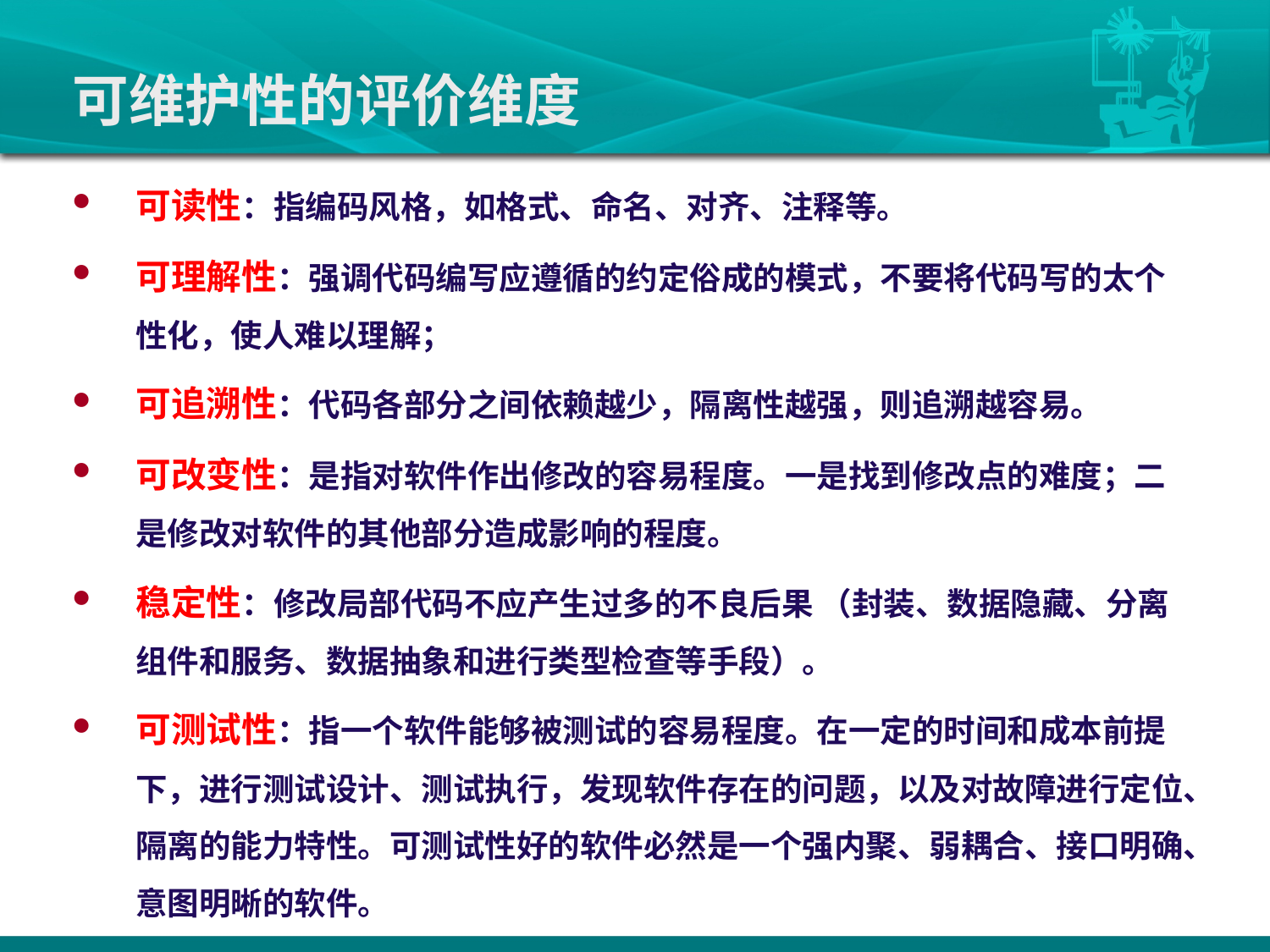

# 可维护性的评价维度
可读性：指编码风格，如格式、命名、对齐、注释等。
可理解性：强调代码编写应遵循的约定俗成的模式，不要将代码写的太个性化，使人难以理解；
可追溯性：代码各部分之间依赖越少，隔离性越强，则追溯越容易。
可改变性：是指对软件作出修改的容易程度。一是找到修改点的难度；二是修改对软件的其他部分造成影响的程度。
稳定性：修改局部代码不应产生过多的不良后果 （封装、数据隐藏、分离组件和服务、数据抽象和进行类型检查等手段）。
可测试性：指一个软件能够被测试的容易程度。在一定的时间和成本前提下，进行测试设计、测试执行，发现软件存在的问题，以及对故障进行定位、隔离的能力特性。可测试性好的软件必然是一个强内聚、弱耦合、接口明确、意图明晰的软件。